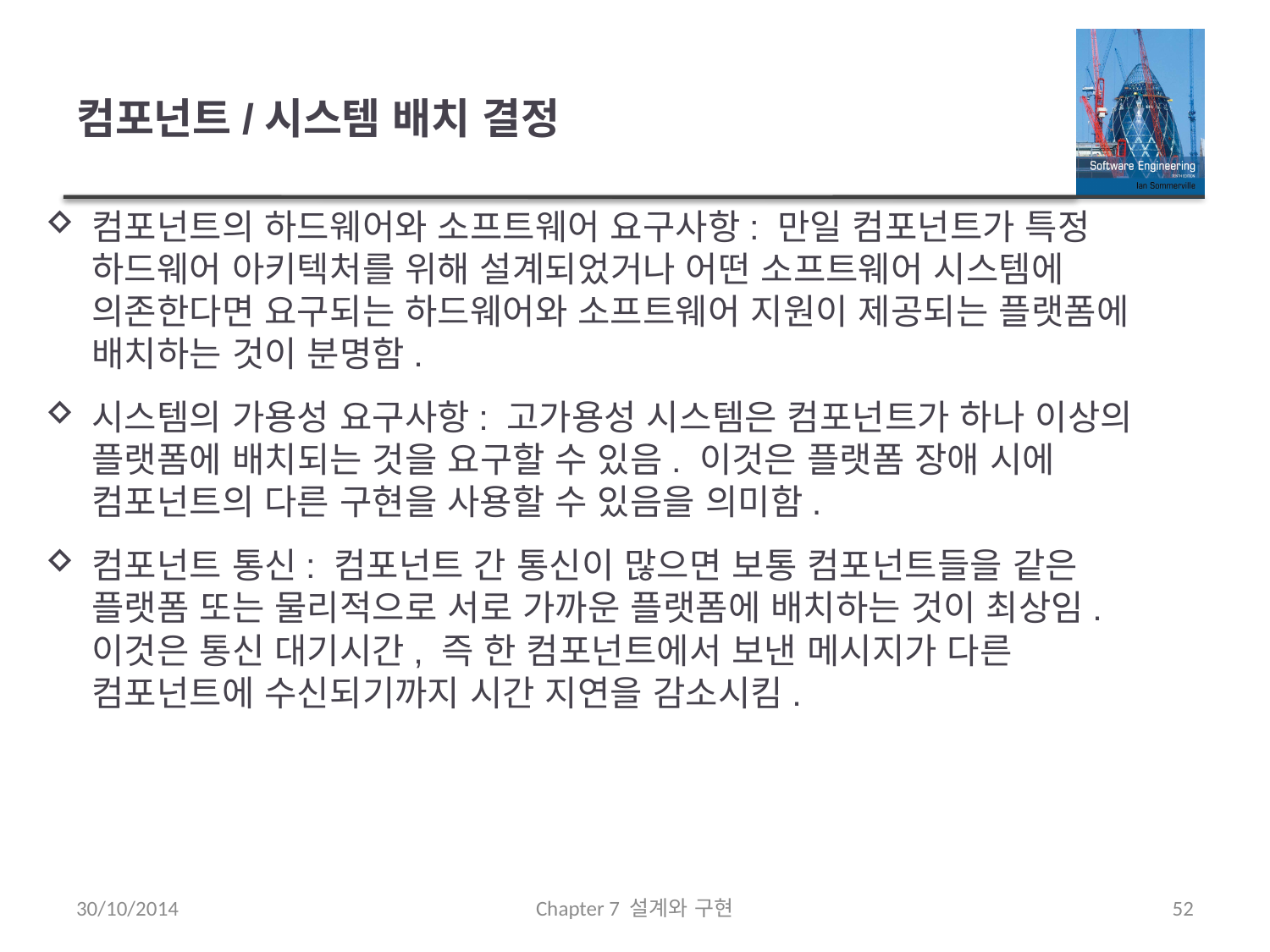

# 컴포넌트/시스템 배치 결정
컴포넌트의 하드웨어와 소프트웨어 요구사항: 만일 컴포넌트가 특정 하드웨어 아키텍처를 위해 설계되었거나 어떤 소프트웨어 시스템에 의존한다면 요구되는 하드웨어와 소프트웨어 지원이 제공되는 플랫폼에 배치하는 것이 분명함.
시스템의 가용성 요구사항: 고가용성 시스템은 컴포넌트가 하나 이상의 플랫폼에 배치되는 것을 요구할 수 있음. 이것은 플랫폼 장애 시에 컴포넌트의 다른 구현을 사용할 수 있음을 의미함.
컴포넌트 통신: 컴포넌트 간 통신이 많으면 보통 컴포넌트들을 같은 플랫폼 또는 물리적으로 서로 가까운 플랫폼에 배치하는 것이 최상임. 이것은 통신 대기시간, 즉 한 컴포넌트에서 보낸 메시지가 다른 컴포넌트에 수신되기까지 시간 지연을 감소시킴.

30/10/2014
Chapter 7 설계와 구현
52